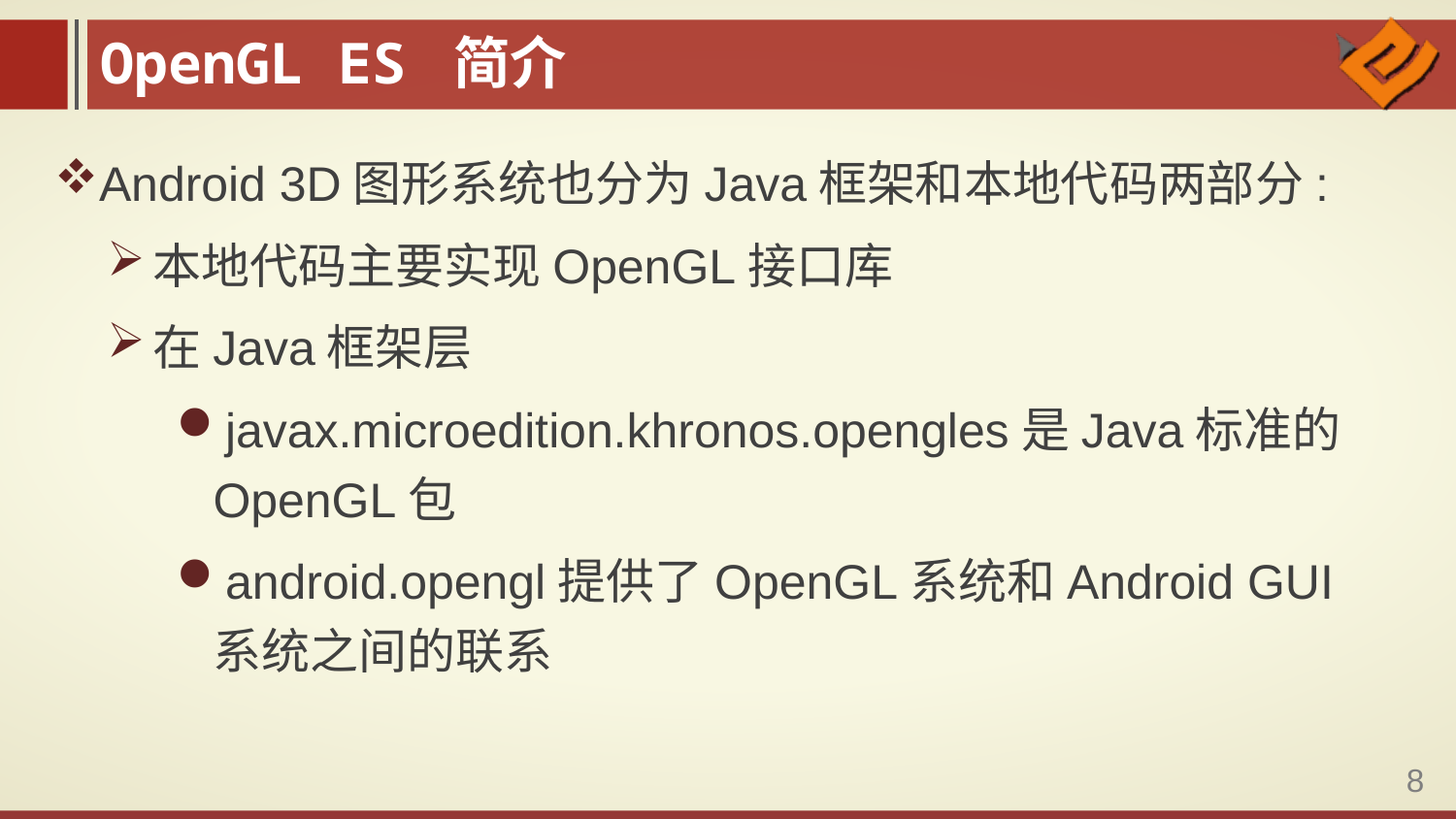

OpenGL ES 简介
Android 3D图形系统也分为Java框架和本地代码两部分:
本地代码主要实现OpenGL接口库
在Java框架层
javax.microedition.khronos.opengles是Java标准的OpenGL包
android.opengl提供了OpenGL系统和Android GUI系统之间的联系